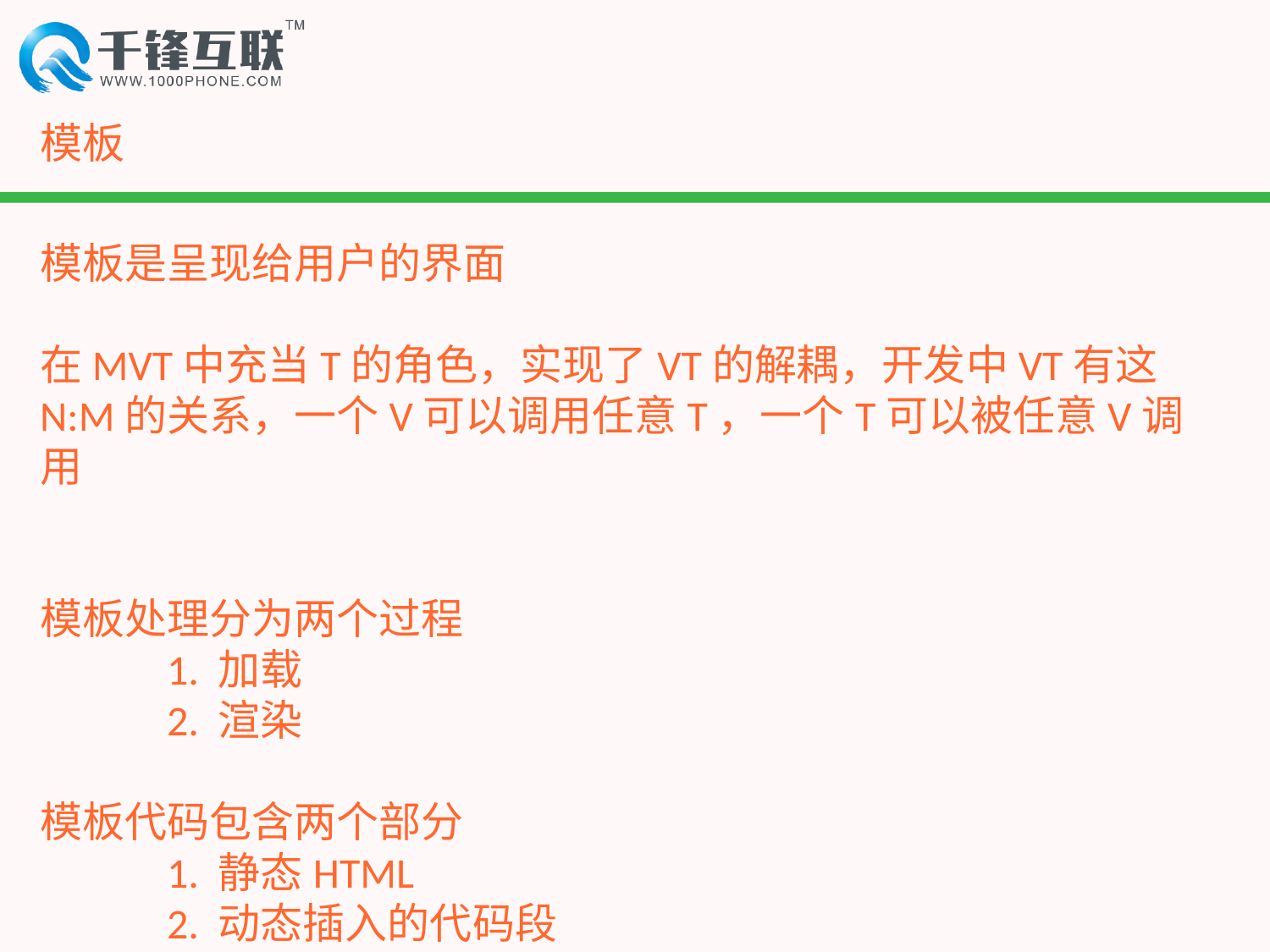

# 模板
模板是呈现给用户的界面

在MVT中充当T的角色，实现了VT的解耦，开发中VT有这N:M的关系，一个V可以调用任意T，一个T可以被任意V调用

模板处理分为两个过程
	1. 加载
	2. 渲染

模板代码包含两个部分
	1. 静态HTML
	2. 动态插入的代码段